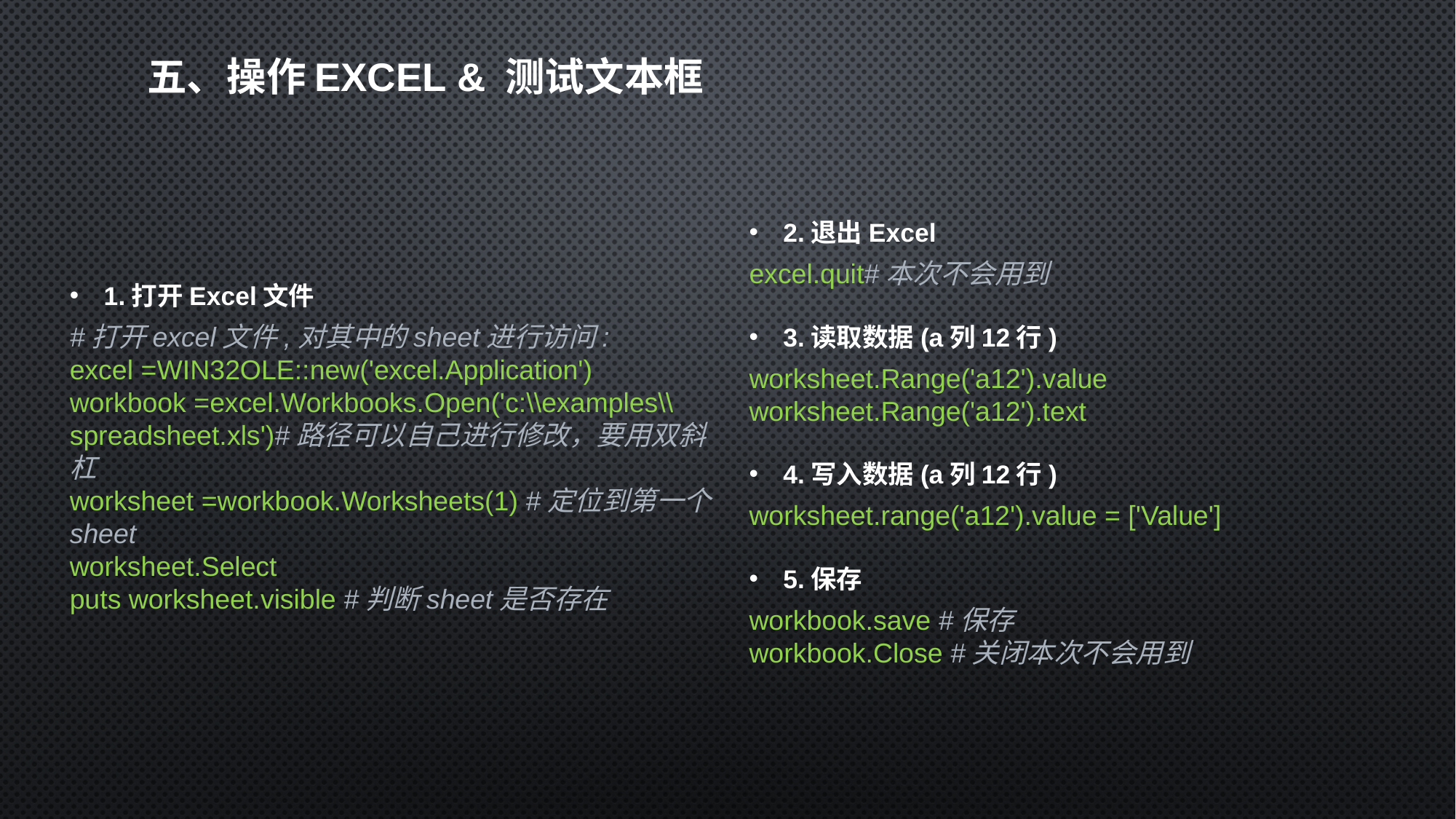

# 五、操作EXCEL & 测试文本框
2.退出Excel
excel.quit#本次不会用到

3.读取数据(a列12行)
worksheet.Range('a12').value
worksheet.Range('a12').text

4.写入数据(a列12行)
worksheet.range('a12').value = ['Value']

5.保存
workbook.save #保存
workbook.Close #关闭本次不会用到
1.打开Excel文件
#打开excel文件,对其中的sheet进行访问:
excel =WIN32OLE::new('excel.Application')
workbook =excel.Workbooks.Open('c:\\examples\\spreadsheet.xls')#路径可以自己进行修改，要用双斜杠
worksheet =workbook.Worksheets(1) #定位到第一个sheet
worksheet.Select
puts worksheet.visible #判断sheet是否存在